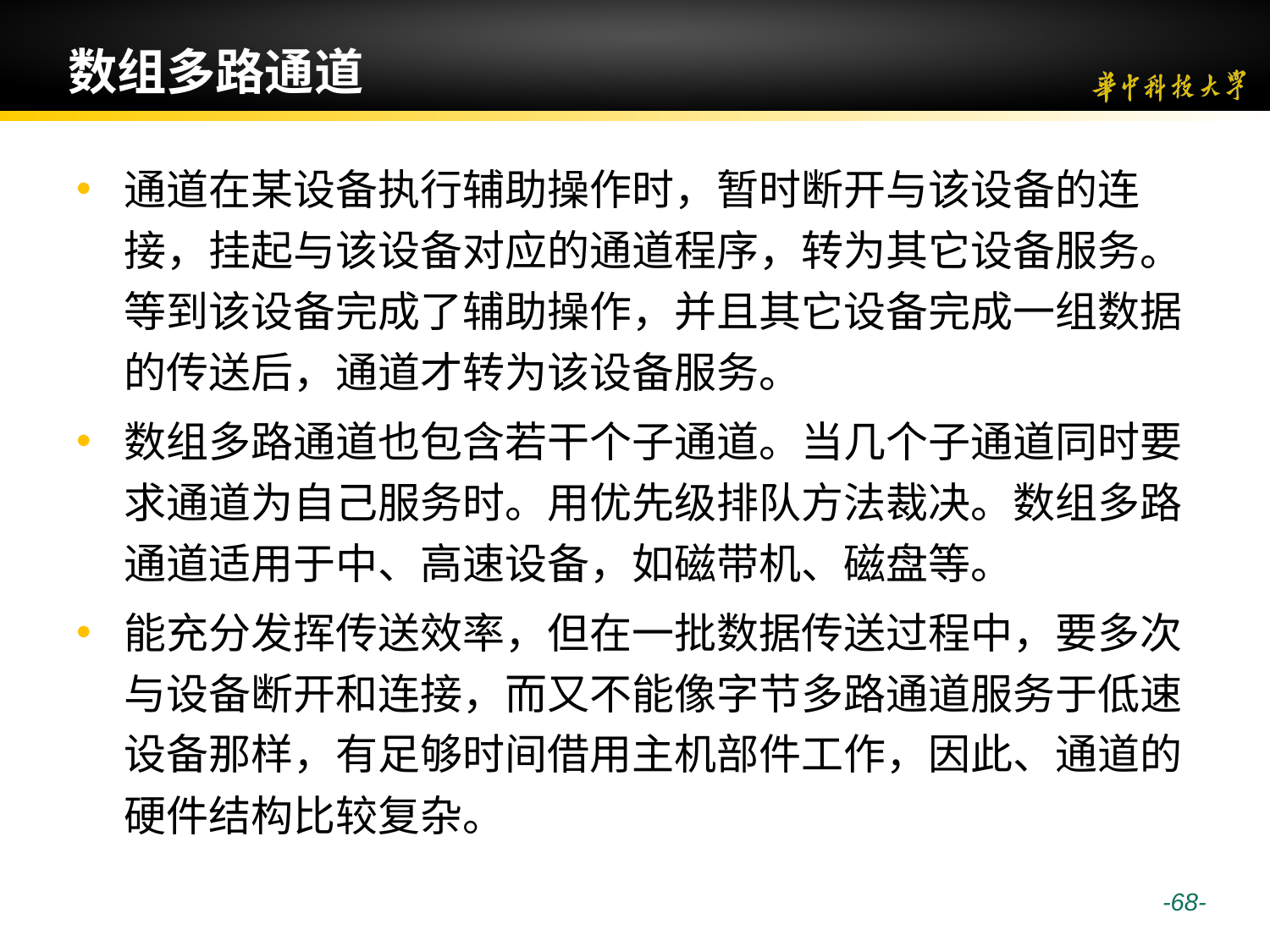

# 数组多路通道
通道在某设备执行辅助操作时，暂时断开与该设备的连接，挂起与该设备对应的通道程序，转为其它设备服务。等到该设备完成了辅助操作，并且其它设备完成一组数据的传送后，通道才转为该设备服务。
数组多路通道也包含若干个子通道。当几个子通道同时要求通道为自己服务时。用优先级排队方法裁决。数组多路通道适用于中、高速设备，如磁带机、磁盘等。
能充分发挥传送效率，但在一批数据传送过程中，要多次与设备断开和连接，而又不能像字节多路通道服务于低速设备那样，有足够时间借用主机部件工作，因此、通道的硬件结构比较复杂。

 -68-